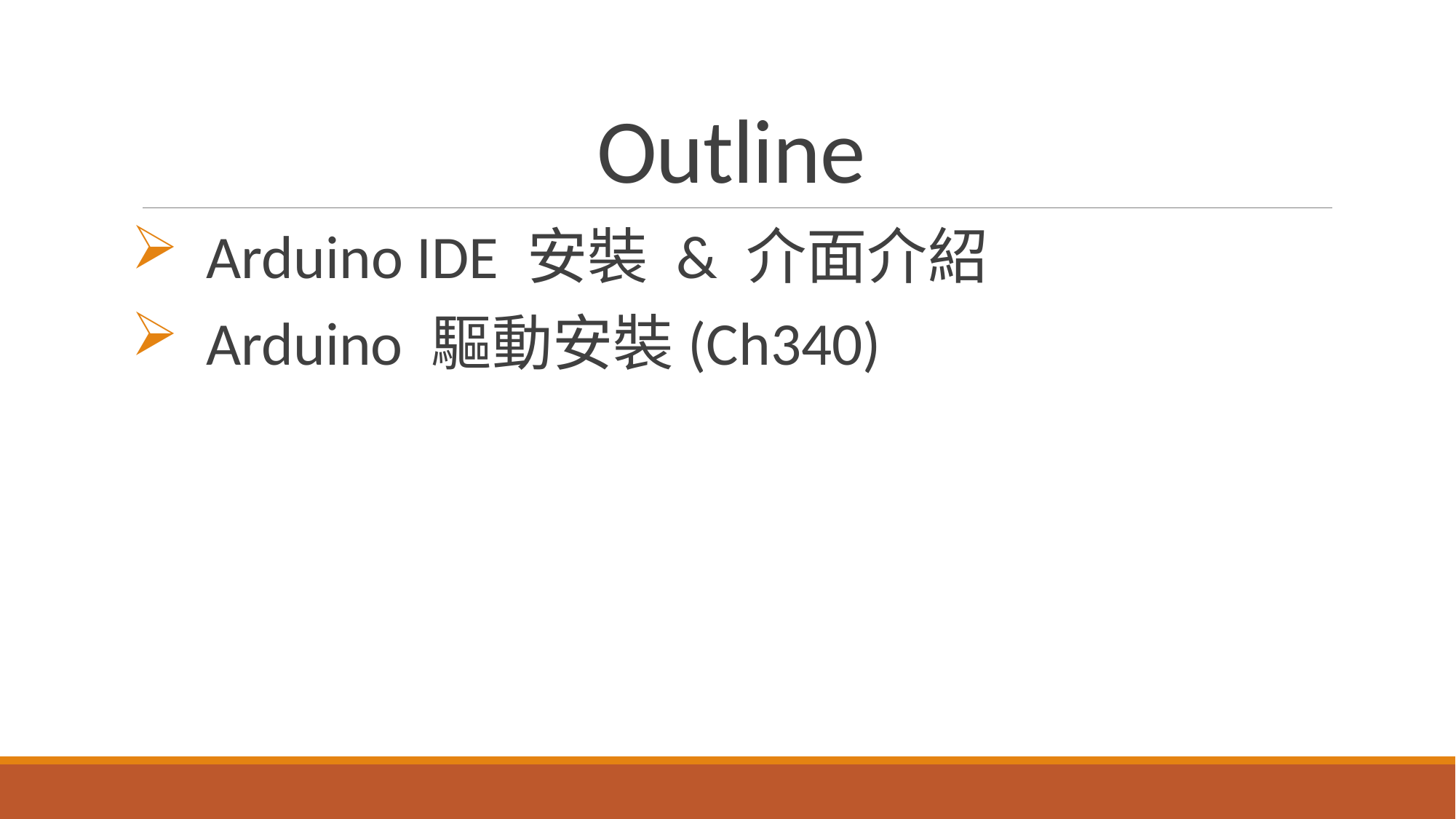

# Outline
  Arduino IDE 安裝 & 介面介紹
  Arduino 驅動安裝(Ch340)